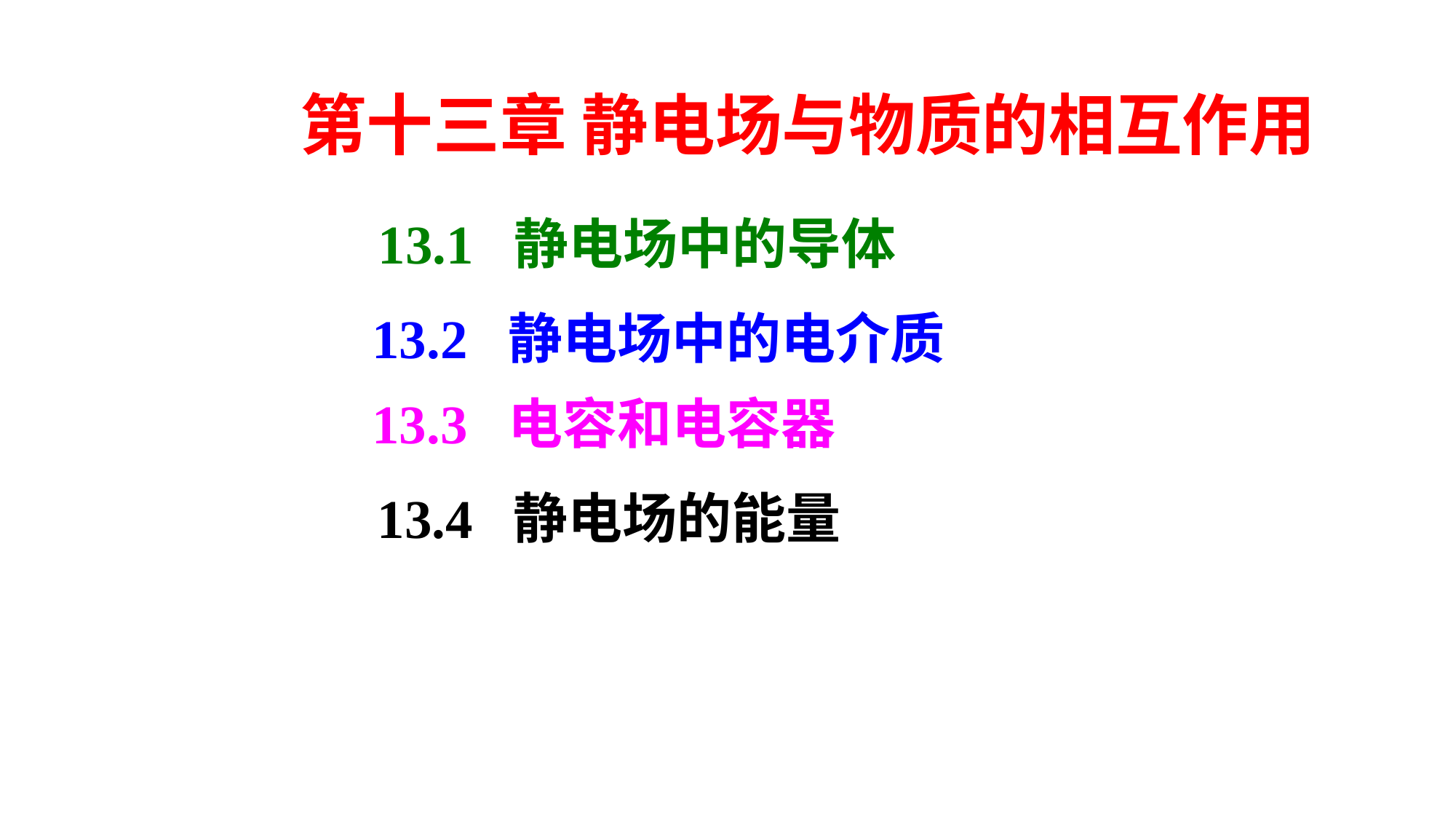

第十三章 静电场与物质的相互作用
13.1  静电场中的导体
13.2  静电场中的电介质
13.3  电容和电容器
13.4  静电场的能量